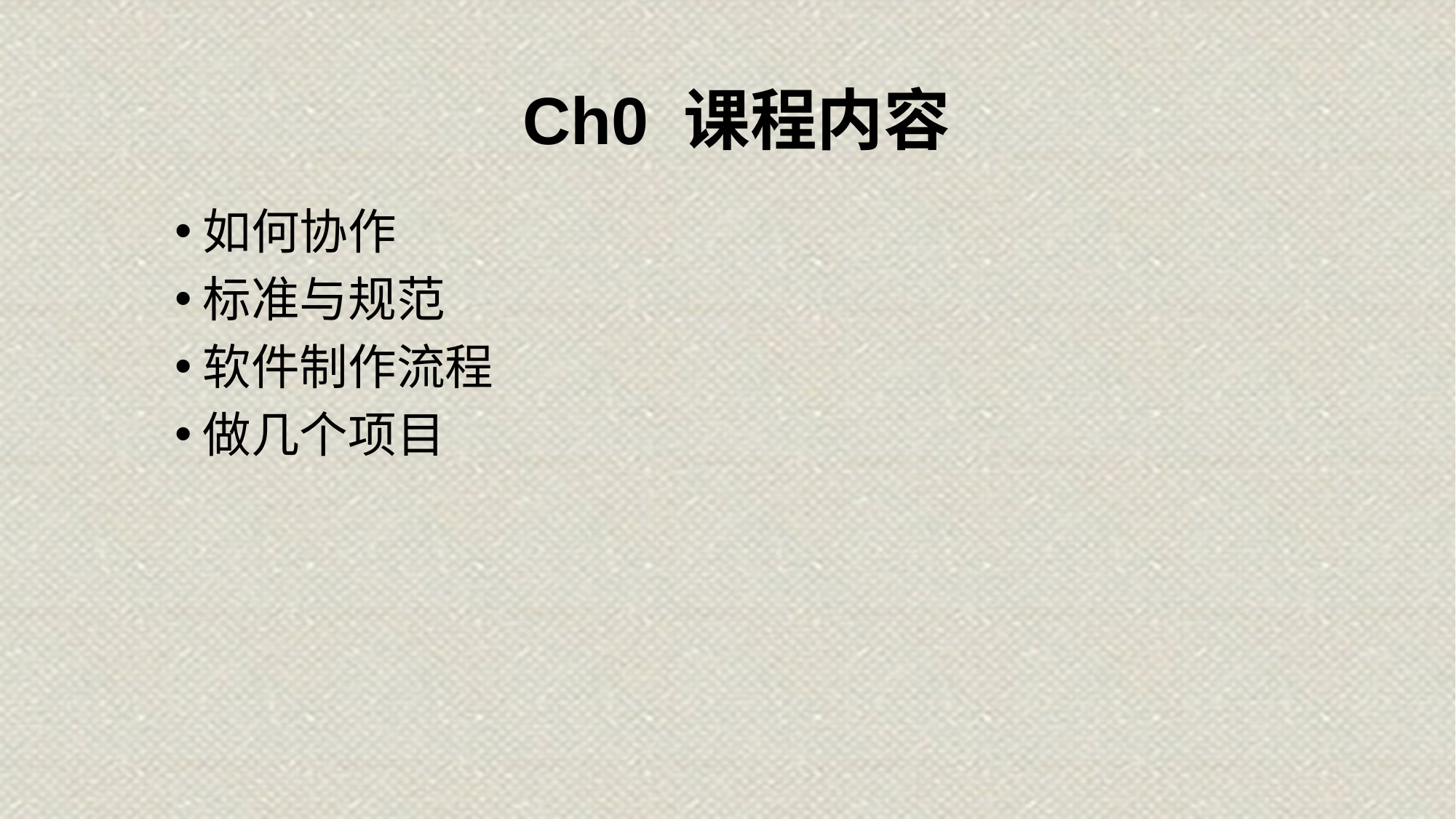

# Ch0 课程内容
如何协作
标准与规范
软件制作流程
做几个项目